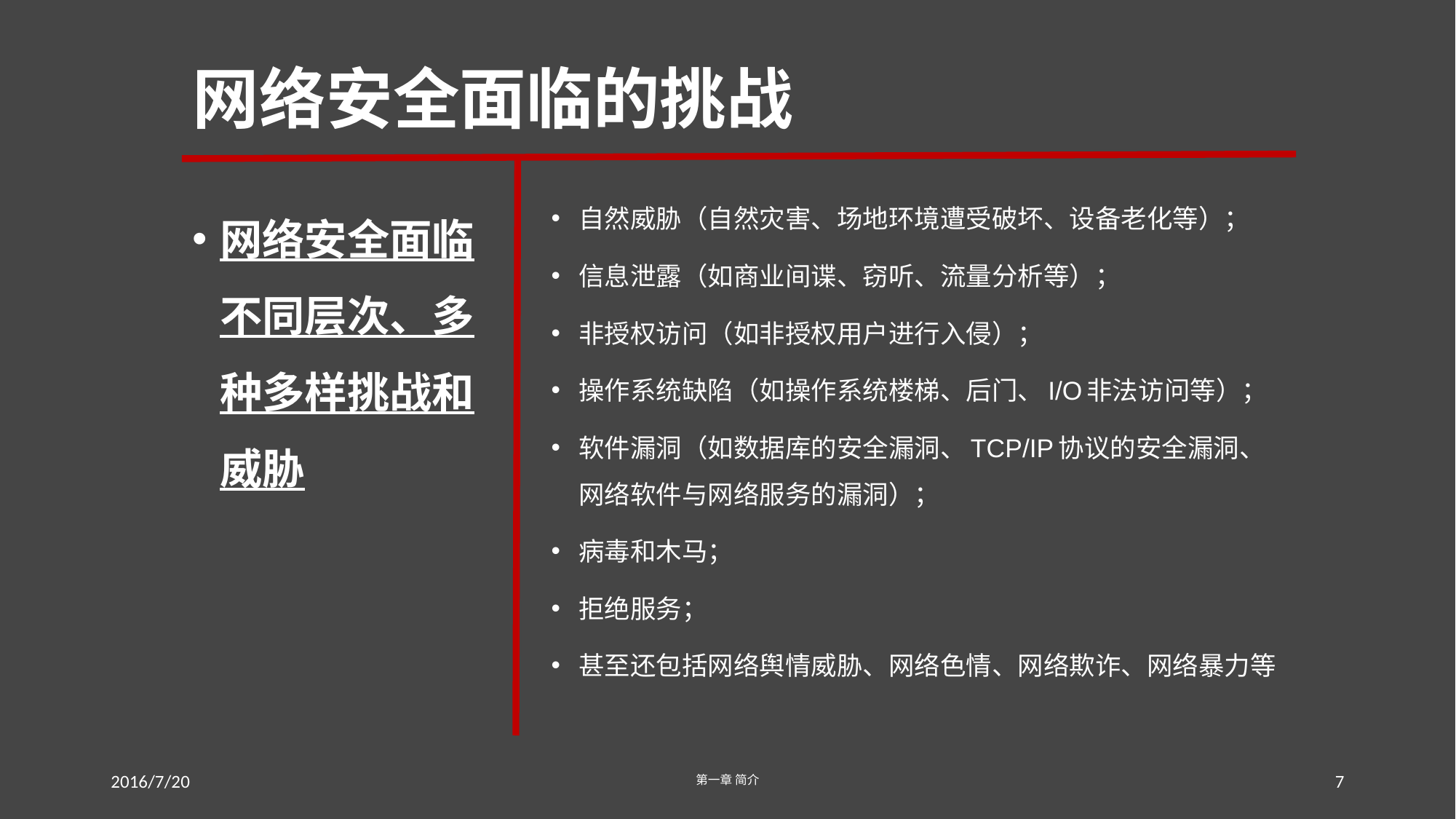

# 网络安全面临的挑战
网络安全面临不同层次、多种多样挑战和威胁
自然威胁（自然灾害、场地环境遭受破坏、设备老化等）；
信息泄露（如商业间谍、窃听、流量分析等）；
非授权访问（如非授权用户进行入侵）；
操作系统缺陷（如操作系统楼梯、后门、I/O非法访问等）；
软件漏洞（如数据库的安全漏洞、TCP/IP协议的安全漏洞、网络软件与网络服务的漏洞）；
病毒和木马；
拒绝服务；
甚至还包括网络舆情威胁、网络色情、网络欺诈、网络暴力等
2016/7/20
第一章 简介
7